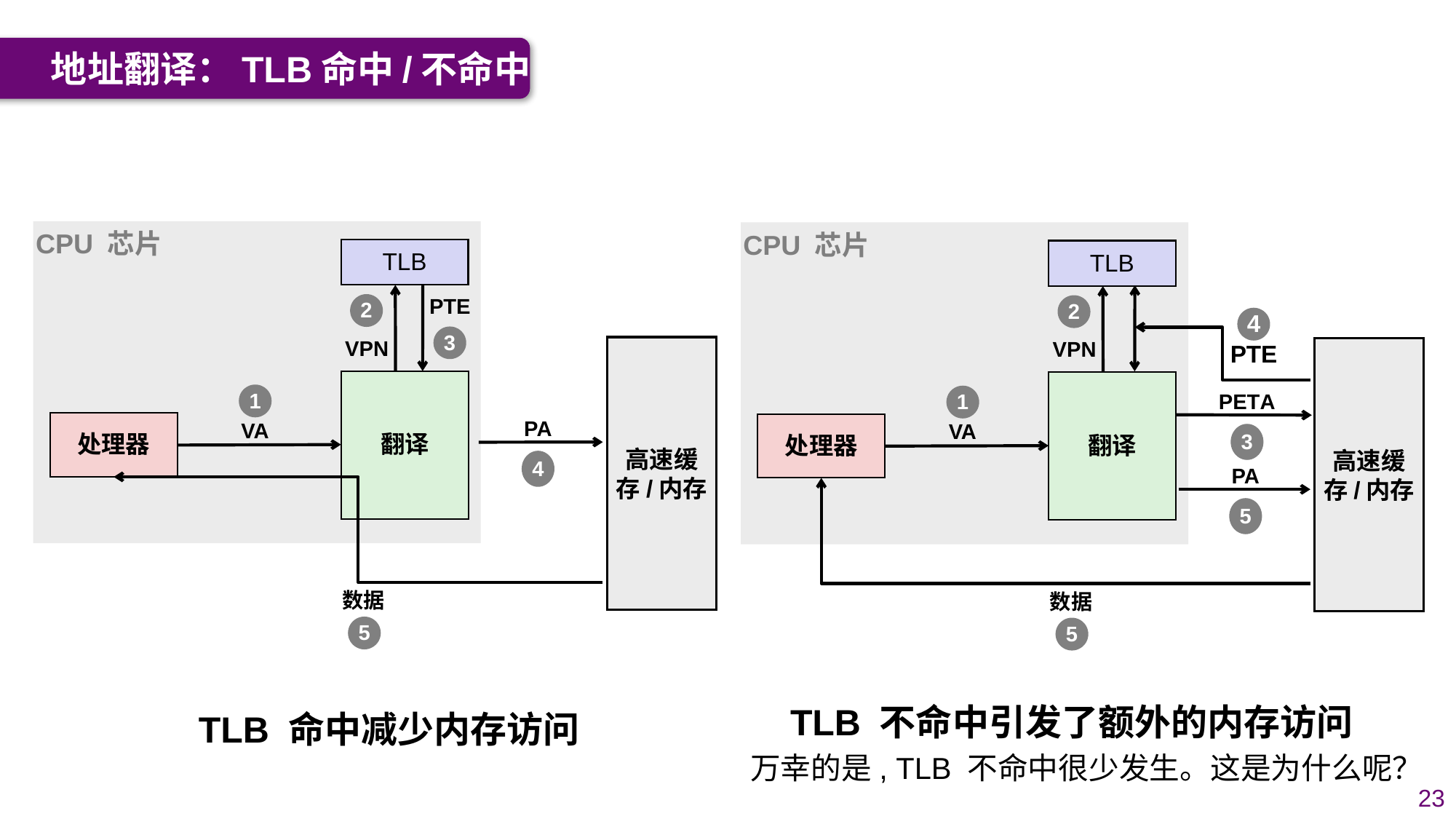

地址翻译：TLB命中/不命中
CPU 芯片

TLB
2
VPN
PTE
3
高速缓
存/内存
翻译
1
VA
PA
4
处理器
数据
5
CPU 芯片

TLB
2
VPN
4
PTE
高速缓
存/内存
翻译
PETA
3
1
VA
处理器
PA
5
数据
5
TLB 不命中引发了额外的内存访问
万幸的是, TLB 不命中很少发生。这是为什么呢？
 TLB 命中减少内存访问
23